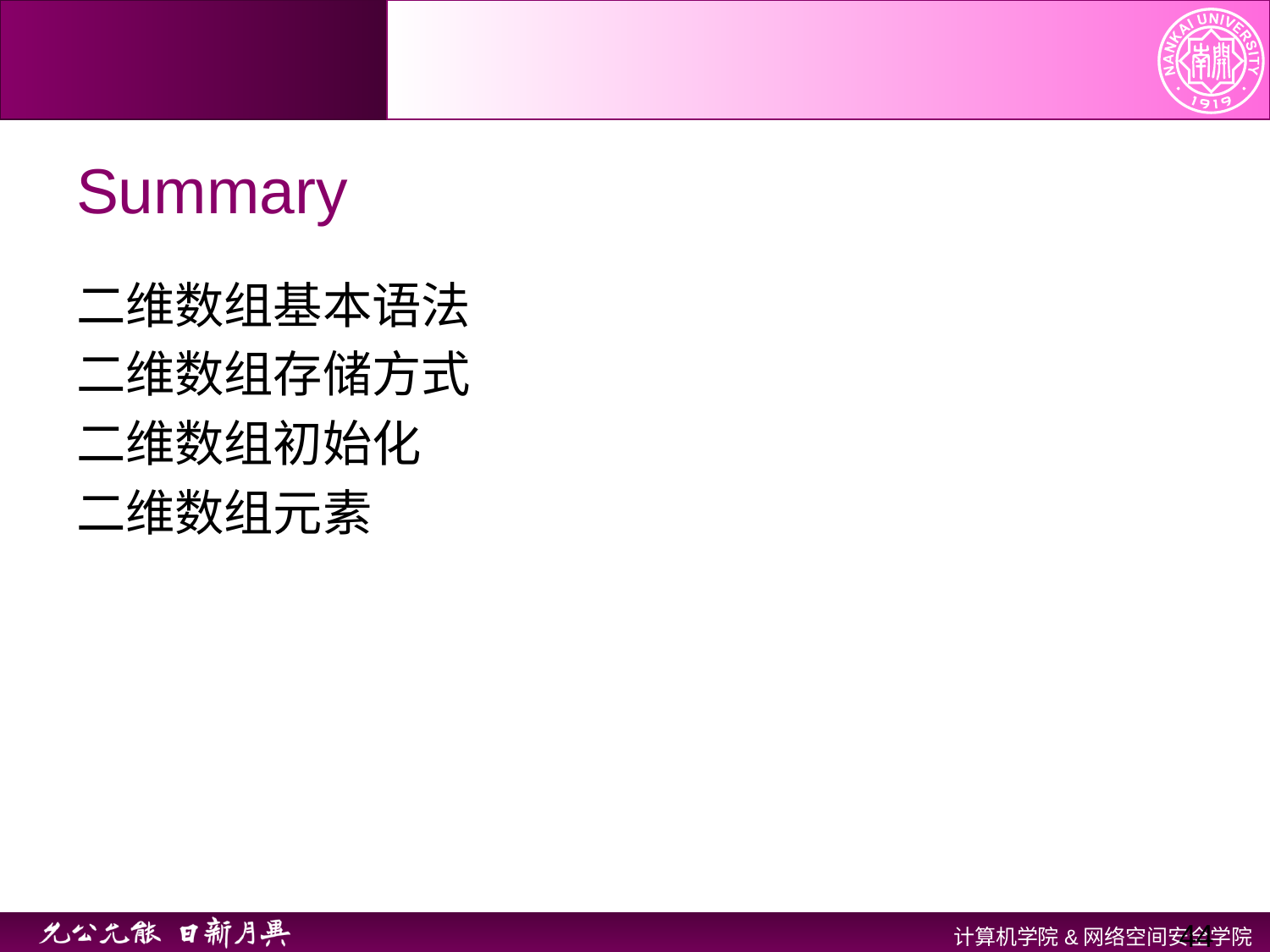

# Summary
二维数组基本语法
二维数组存储方式
二维数组初始化
二维数组元素
44